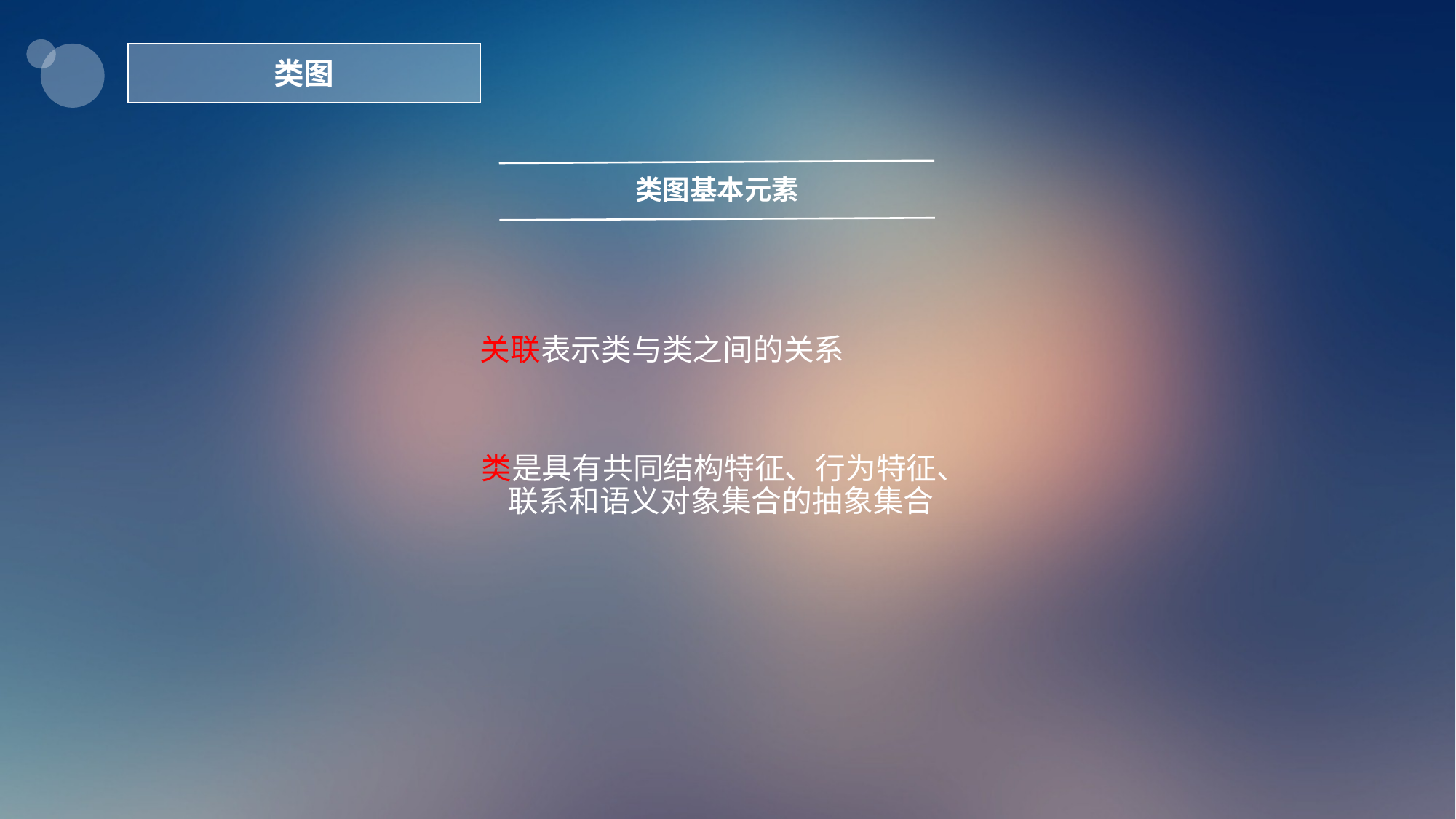

类图
类图基本元素
关联表示类与类之间的关系
类是具有共同结构特征、行为特征、联系和语义对象集合的抽象集合